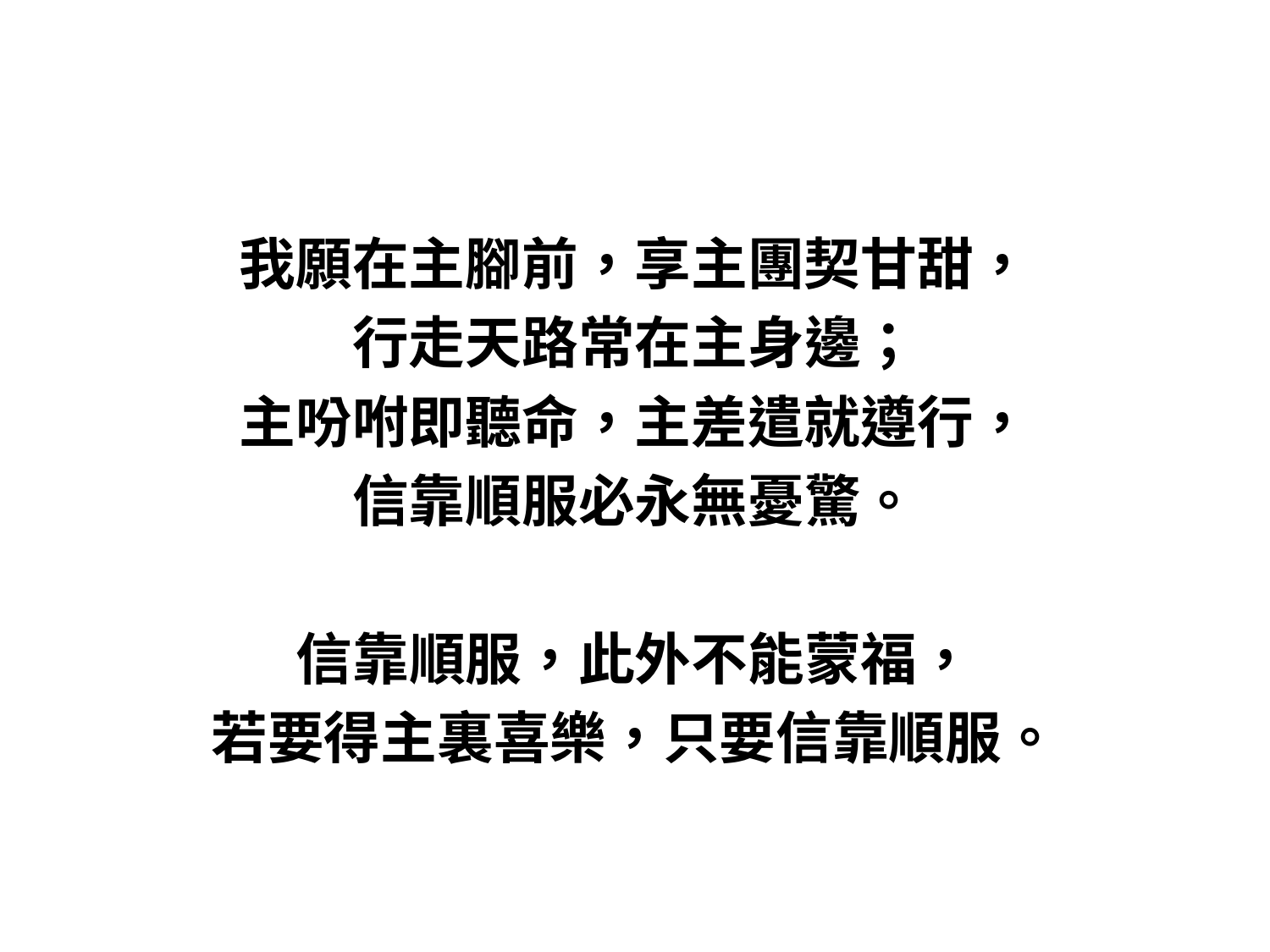

#
我願在主腳前，享主團契甘甜，
行走天路常在主身邊；
主吩咐即聽命，主差遣就遵行，
信靠順服必永無憂驚。

信靠順服，此外不能蒙福，
若要得主裏喜樂，只要信靠順服。